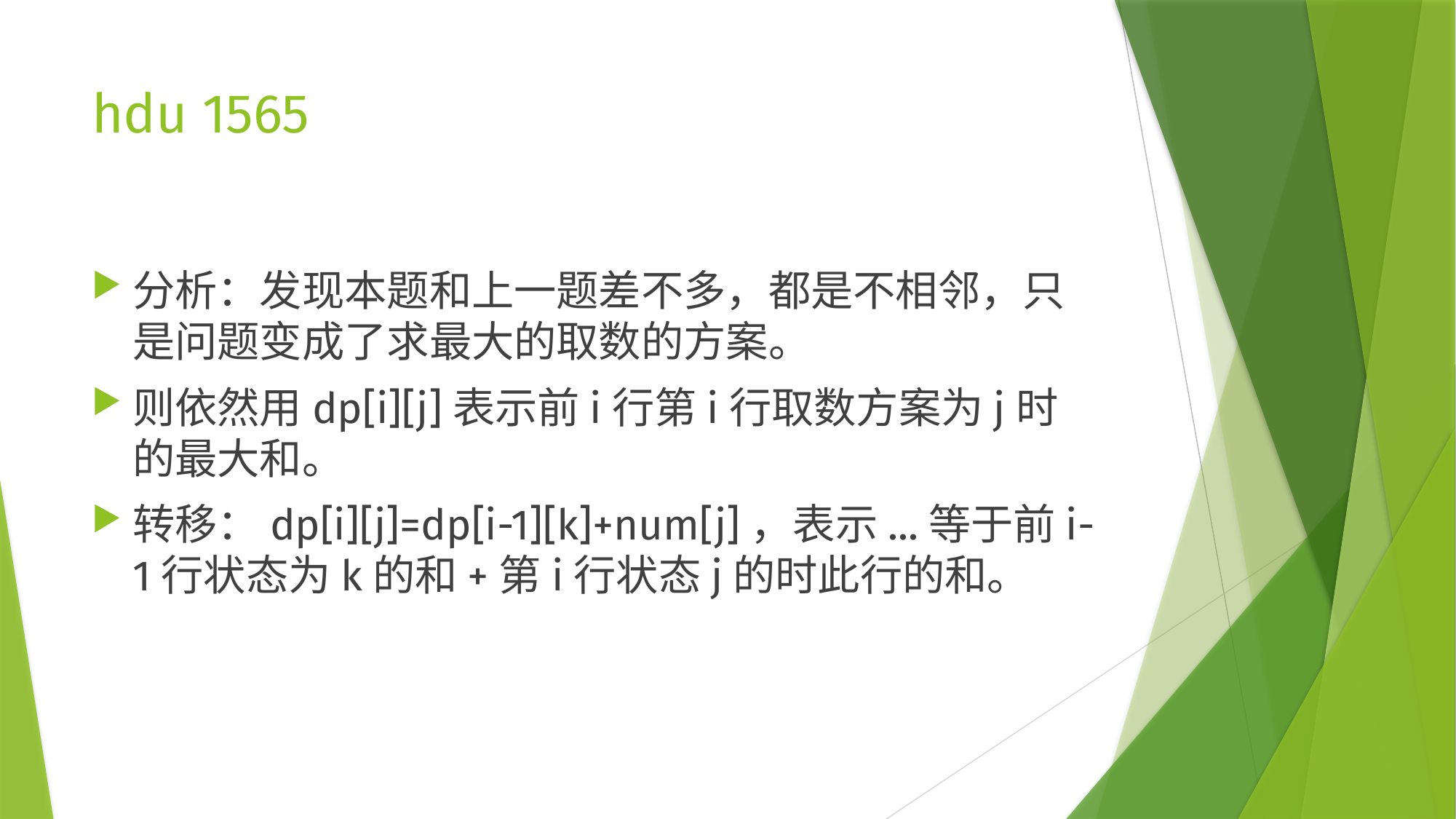

# hdu 1565
分析：发现本题和上一题差不多，都是不相邻，只是问题变成了求最大的取数的方案。
则依然用dp[i][j]表示前i行第i行取数方案为j时的最大和。
转移：dp[i][j]=dp[i-1][k]+num[j]，表示...等于前i-1行状态为k的和+第i行状态j的时此行的和。